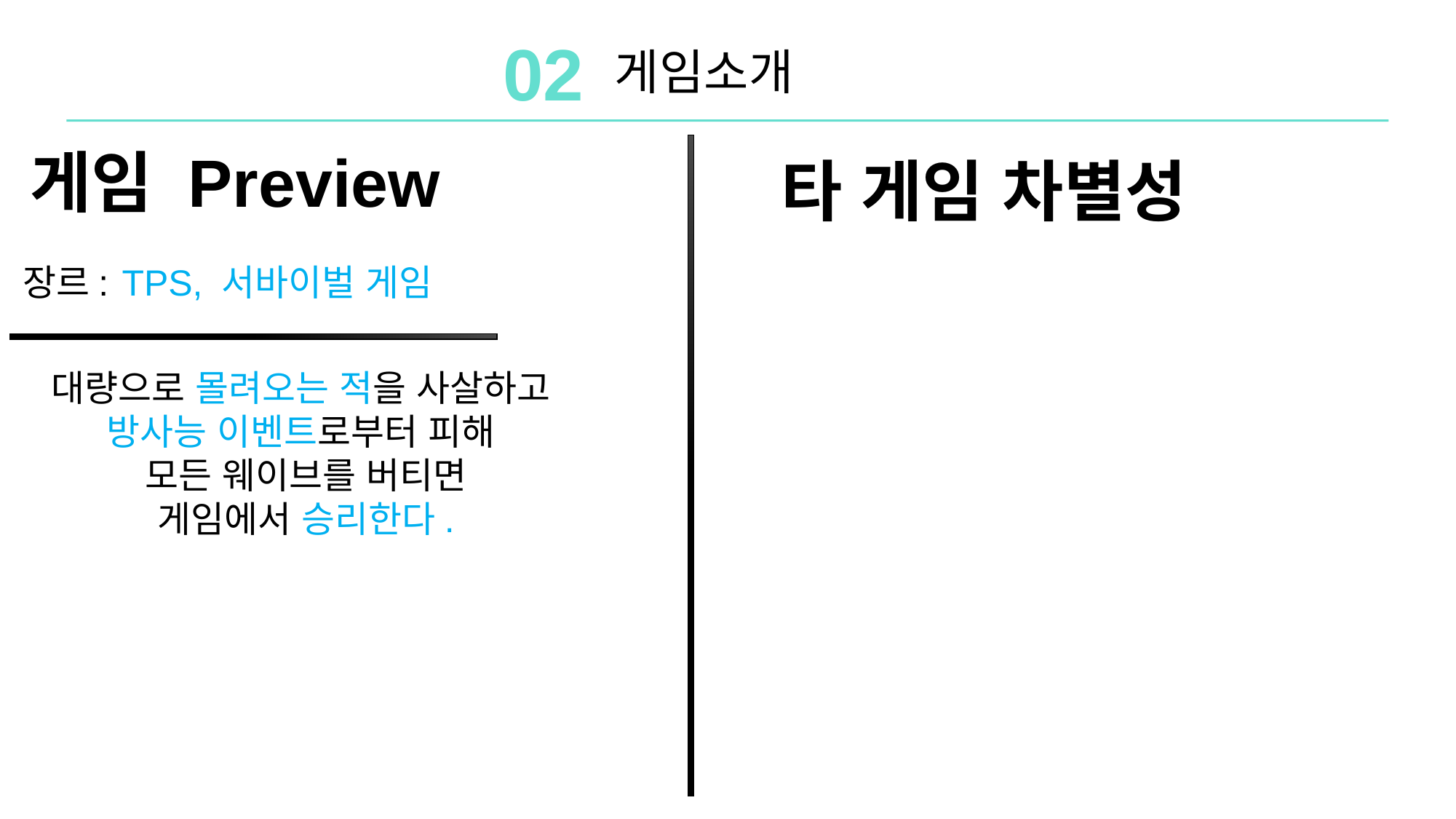

02
게임소개

게임 Preview
타 게임 차별성
장르:
TPS, 서바이벌 게임
대량으로 몰려오는 적을 사살하고
방사능 이벤트로부터 피해
모든 웨이브를 버티면
게임에서 승리한다.